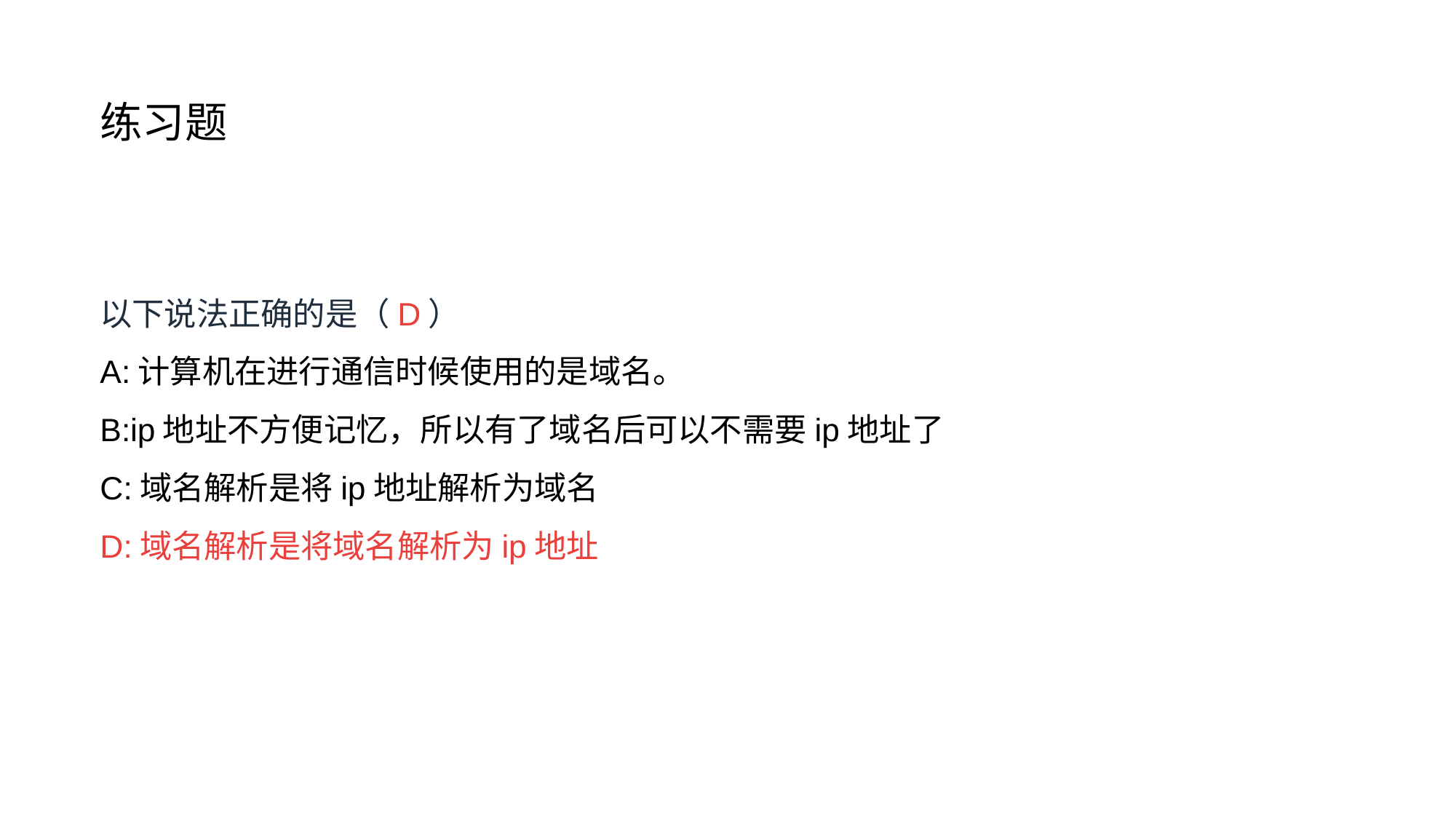

练习题
以下说法正确的是（D）
A:计算机在进行通信时候使用的是域名。
B:ip地址不方便记忆，所以有了域名后可以不需要ip地址了
C:域名解析是将ip地址解析为域名
D:域名解析是将域名解析为ip地址